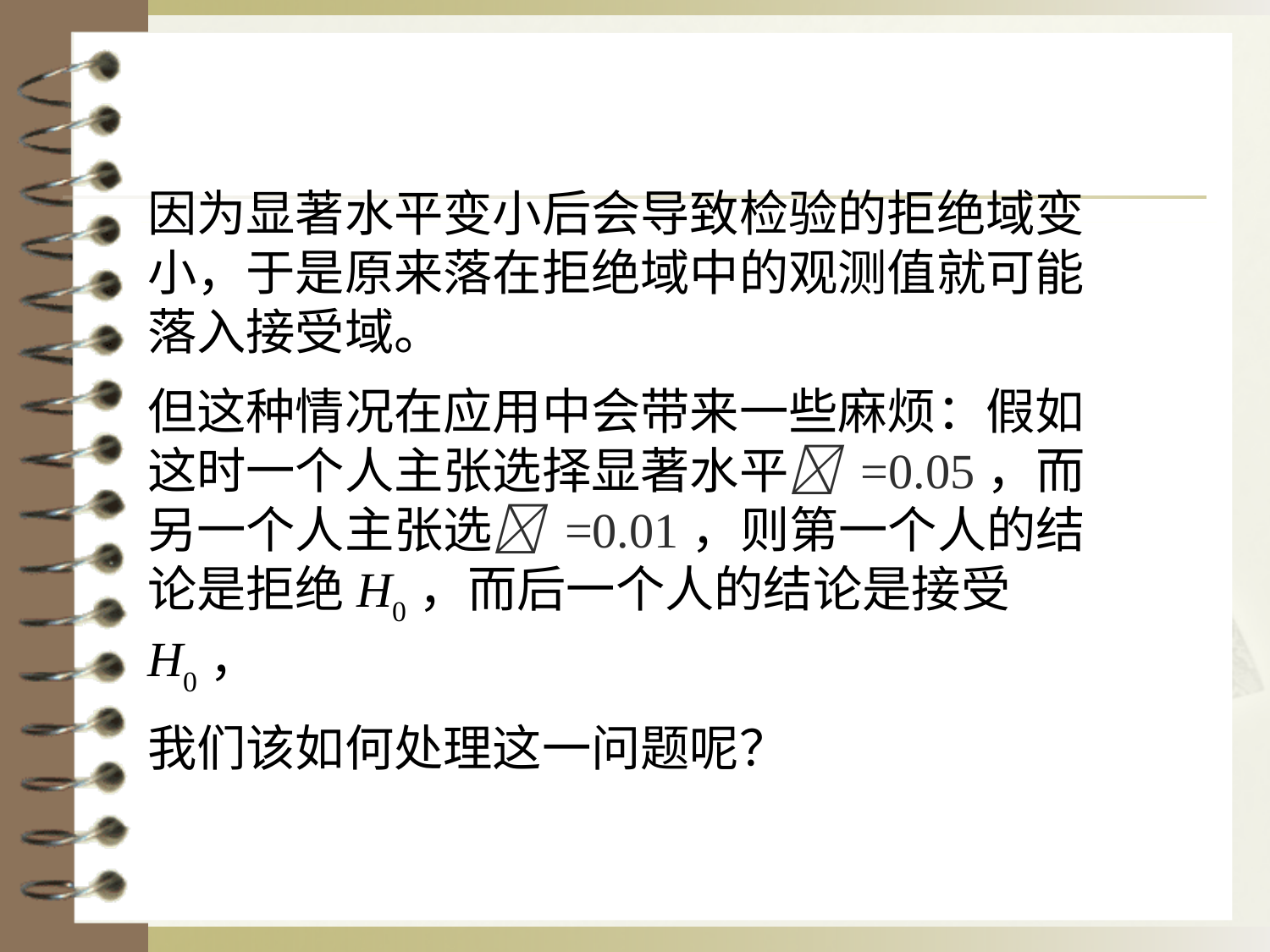

因为显著水平变小后会导致检验的拒绝域变小，于是原来落在拒绝域中的观测值就可能落入接受域。
但这种情况在应用中会带来一些麻烦：假如这时一个人主张选择显著水平α =0.05，而另一个人主张选α =0.01，则第一个人的结论是拒绝H0，而后一个人的结论是接受H0，
我们该如何处理这一问题呢？